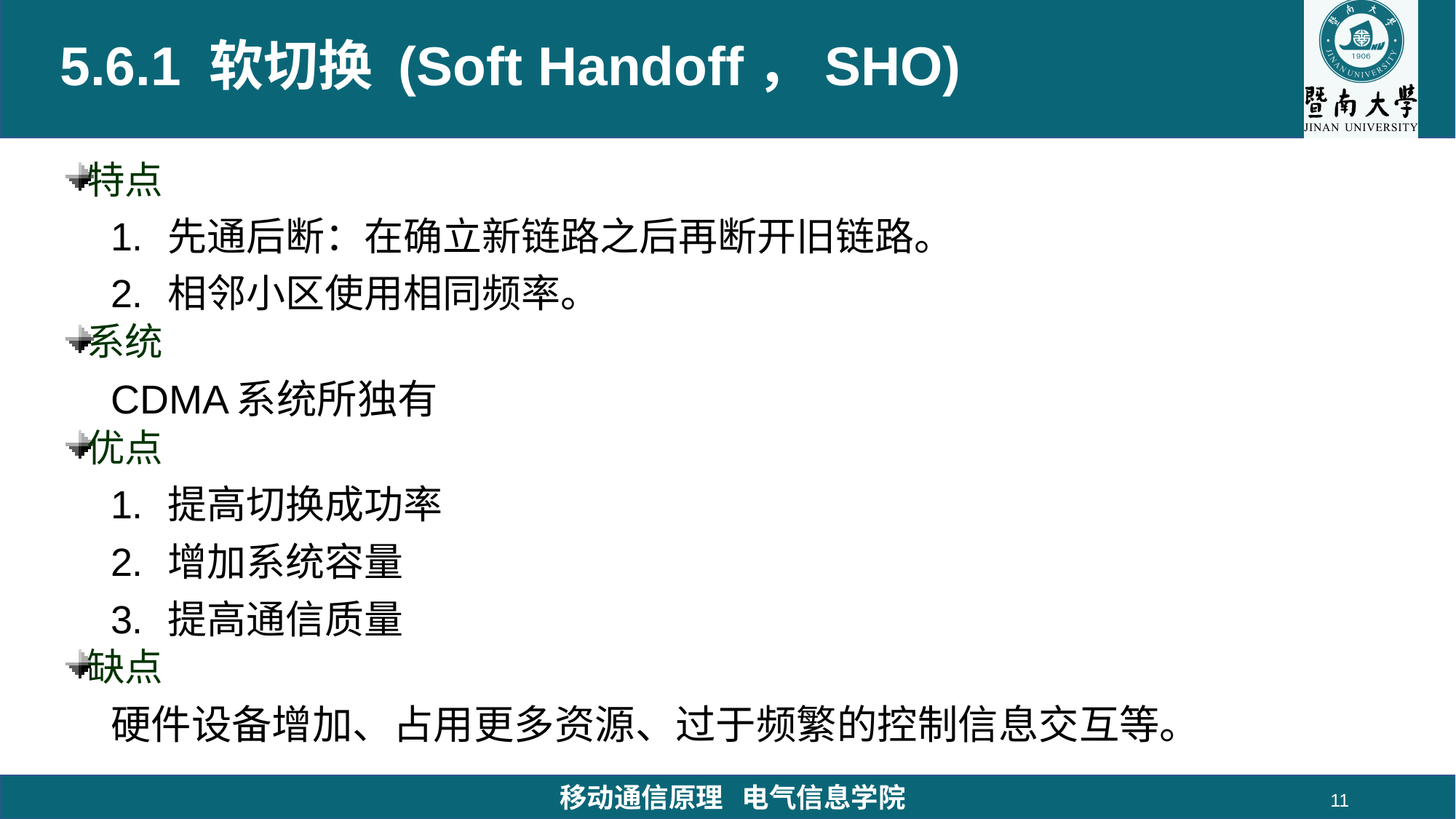

# 5.6.1 软切换 (Soft Handoff，SHO)
特点
先通后断：在确立新链路之后再断开旧链路。
相邻小区使用相同频率。
系统
CDMA系统所独有
优点
提高切换成功率
增加系统容量
提高通信质量
缺点
硬件设备增加、占用更多资源、过于频繁的控制信息交互等。

移动通信原理   电气信息学院
11